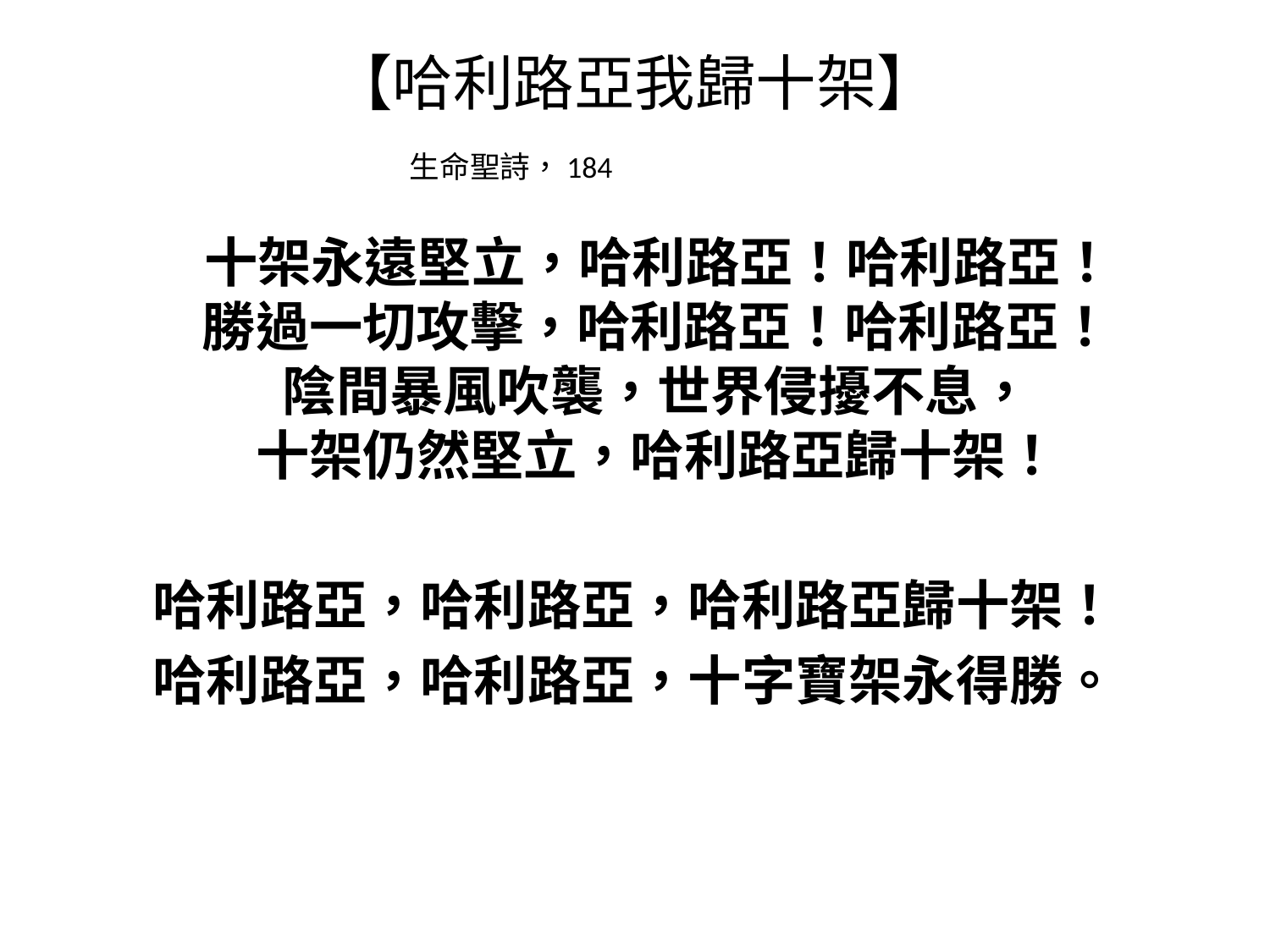

# 【哈利路亞我歸十架】 生命聖詩，184
   十架永遠堅立，哈利路亞！哈利路亞！
勝過一切攻擊，哈利路亞！哈利路亞！
陰間暴風吹襲，世界侵擾不息，
十架仍然堅立，哈利路亞歸十架！

哈利路亞，哈利路亞，哈利路亞歸十架！
哈利路亞，哈利路亞，十字寶架永得勝。